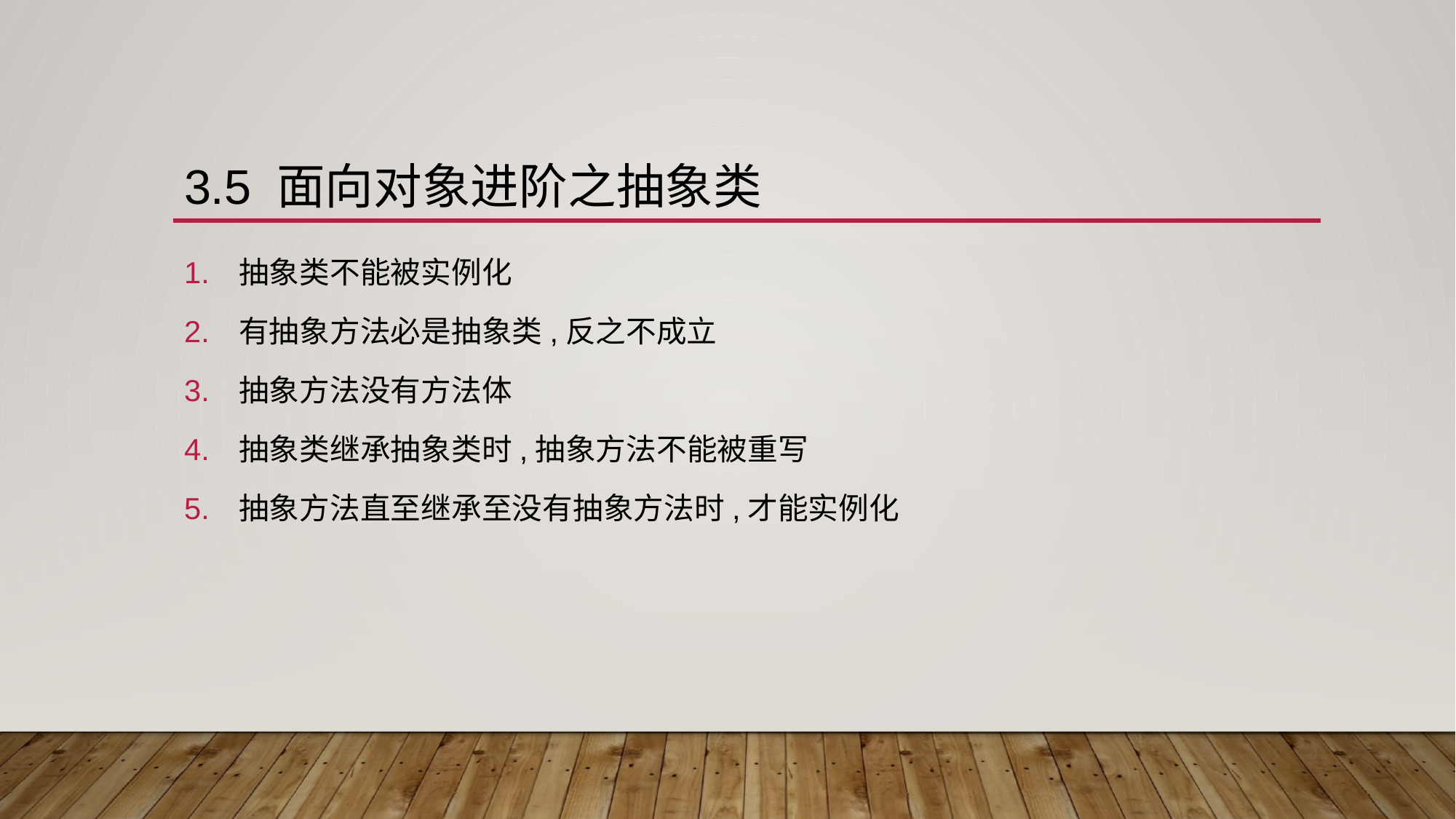

# 3.5 面向对象进阶之抽象类
抽象类不能被实例化
有抽象方法必是抽象类,反之不成立
抽象方法没有方法体
抽象类继承抽象类时,抽象方法不能被重写
抽象方法直至继承至没有抽象方法时,才能实例化